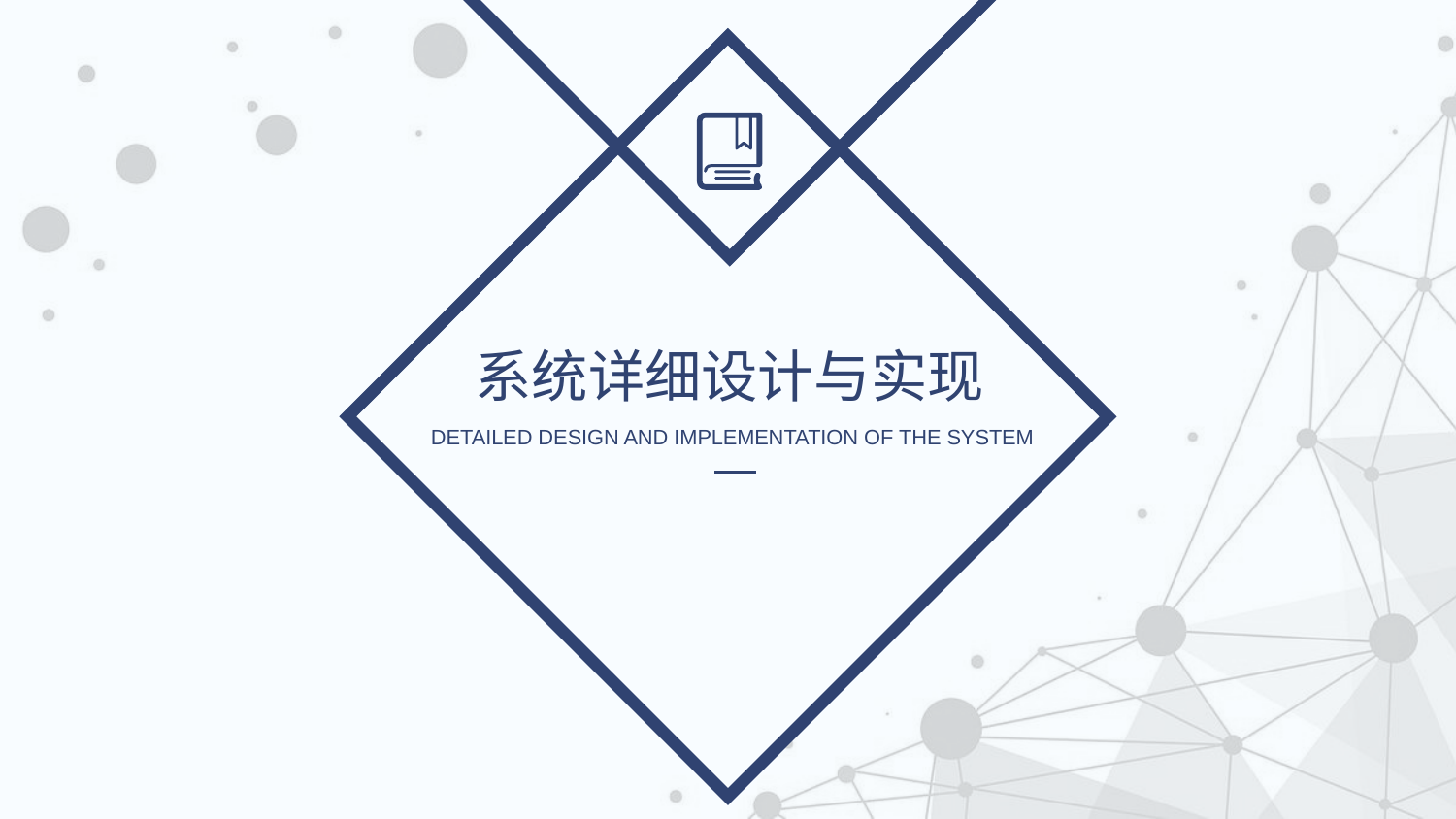

系统详细设计与实现
DETAILED DESIGN AND IMPLEMENTATION OF THE SYSTEM